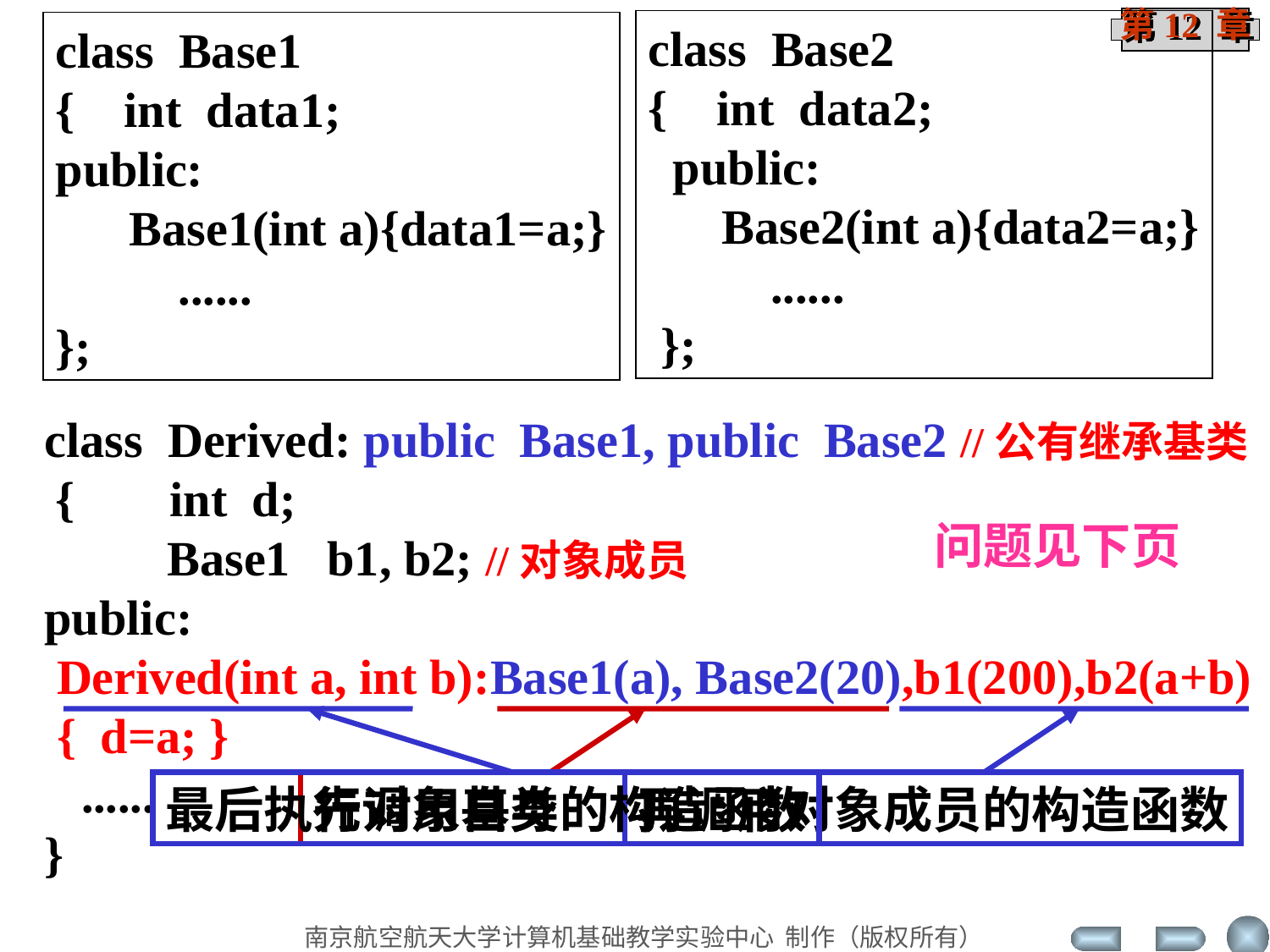

class  Base2
{    int  data2;
  public:
      Base2(int a){data2=a;}
          ......
 };
class  Base1
{    int  data1;
public:
      Base1(int a){data1=a;}
          ......
};
class  Derived: public  Base1, public  Base2 //公有继承基类
 {         int  d;
          Base1   b1, b2; //对象成员
public:
 Derived(int a, int b):Base1(a), Base2(20),b1(200),b2(a+b)
 {  d=a; }
   ......
}
问题见下页

最后执行对象自身的构造函数

先调用基类的构造函数

再调用对象成员的构造函数